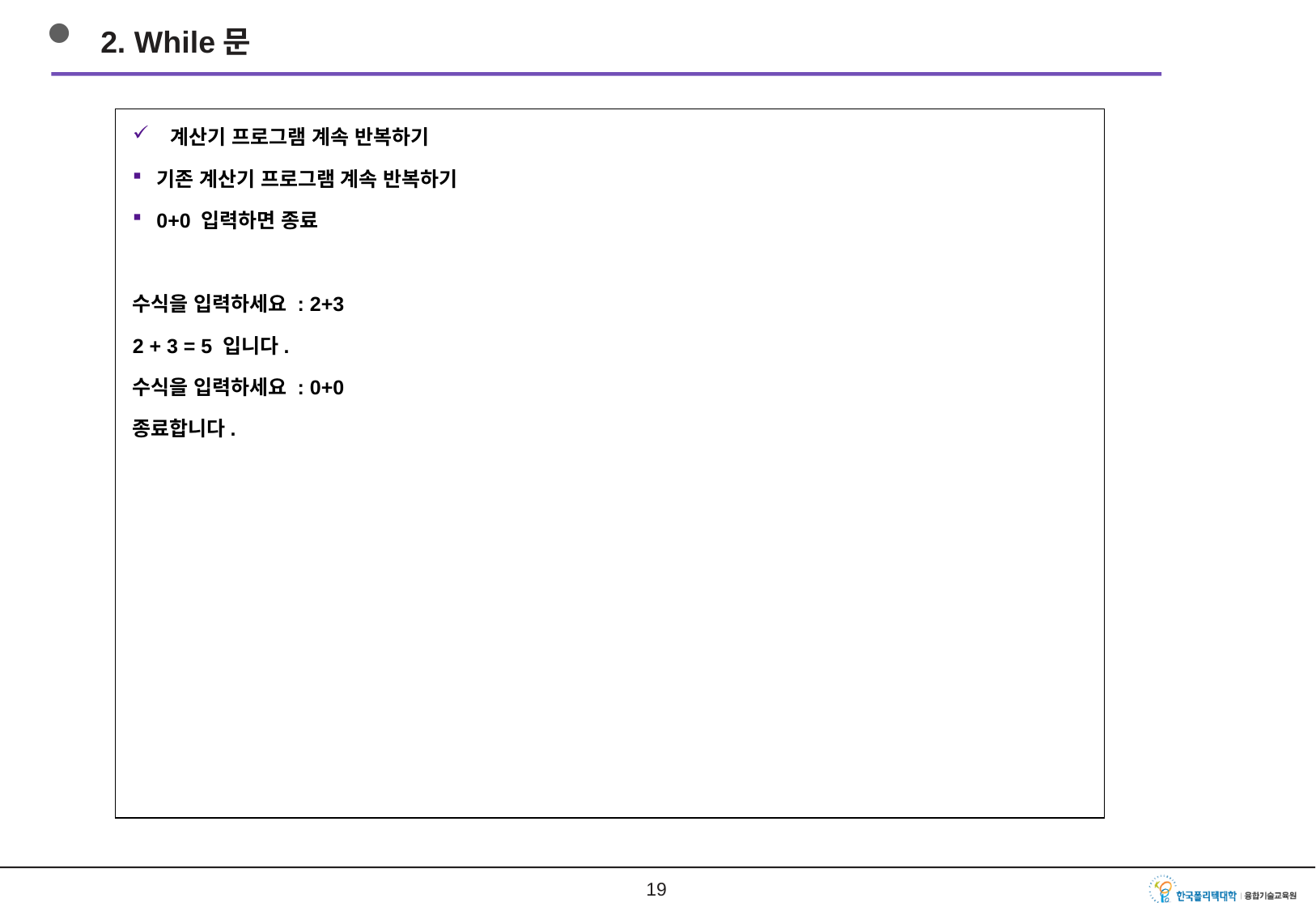

2. While문
계산기 프로그램 계속 반복하기
기존 계산기 프로그램 계속 반복하기
0+0 입력하면 종료

수식을 입력하세요 : 2+3
2 + 3 = 5 입니다.
수식을 입력하세요 : 0+0
종료합니다.
19